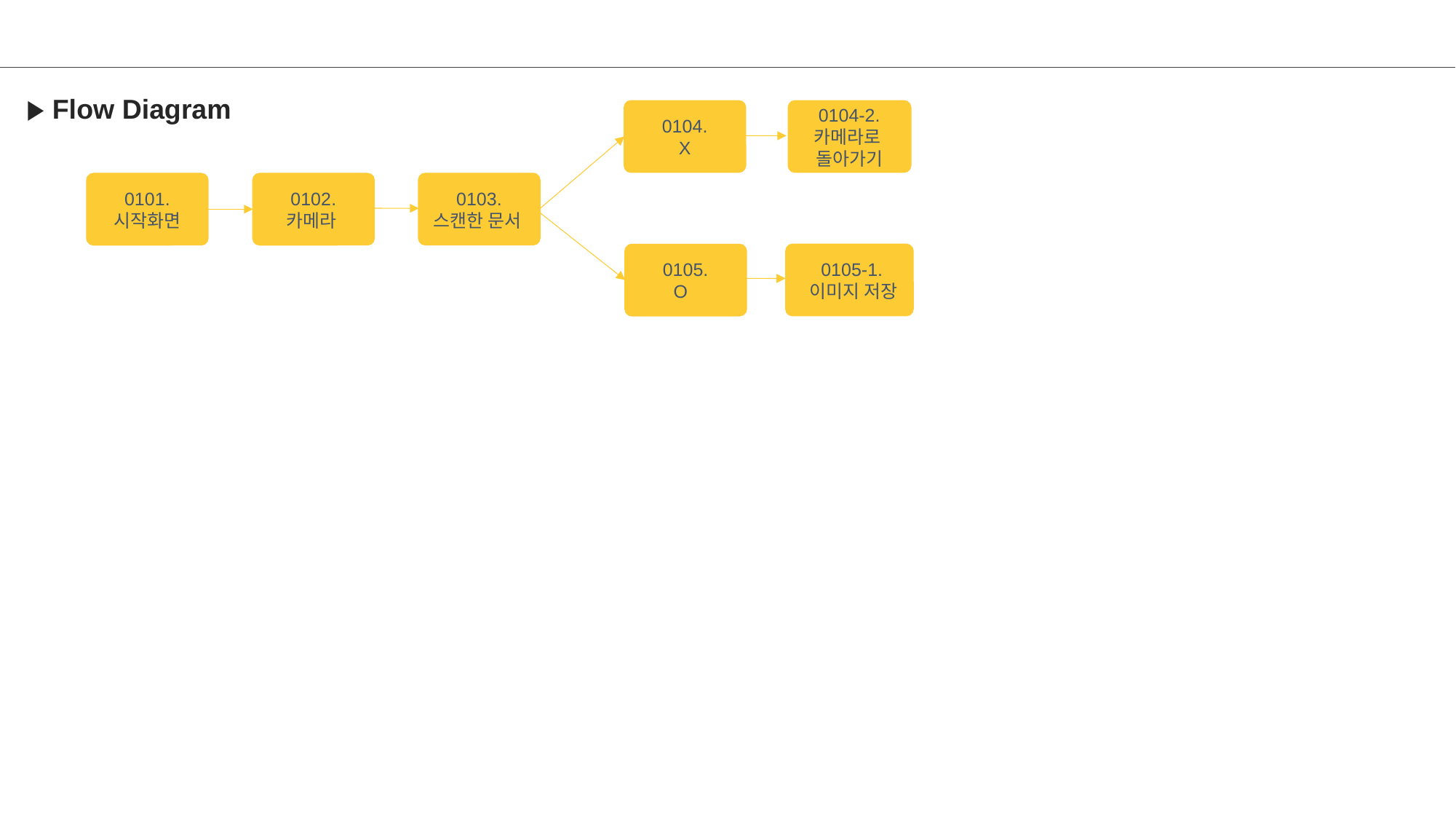

▶ Flow Diagram
0104.
X
0104-2.
카메라로
돌아가기
0103.
스캔한 문서
0101.
시작화면
0102.
카메라
 0105-1.
 이미지 저장
0105.
O